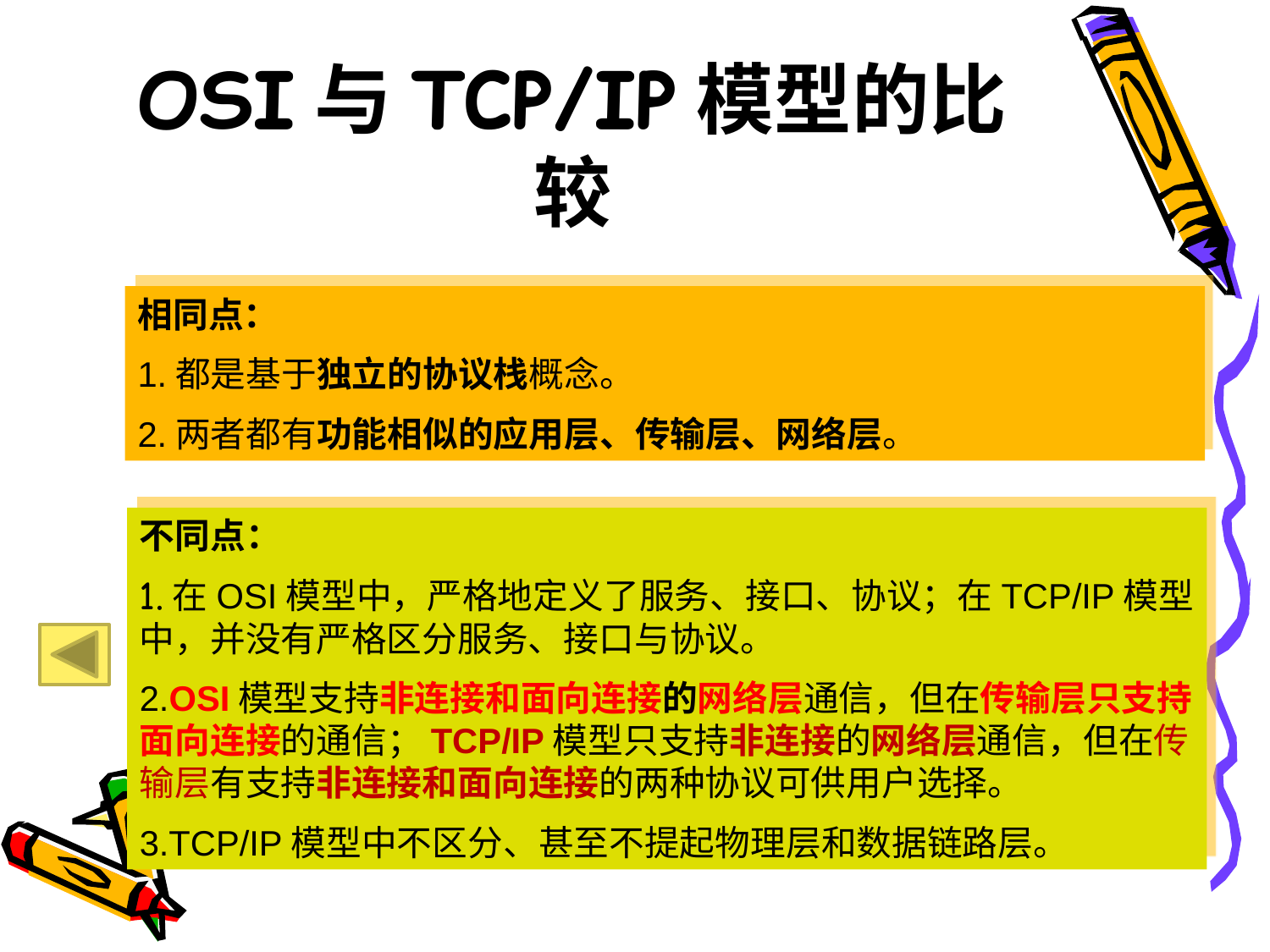

# OSI与TCP/IP模型的比较
相同点：
1.都是基于独立的协议栈概念。
2.两者都有功能相似的应用层、传输层、网络层。
不同点：
1.在OSI模型中，严格地定义了服务、接口、协议；在TCP/IP模型中，并没有严格区分服务、接口与协议。
2.OSI模型支持非连接和面向连接的网络层通信，但在传输层只支持面向连接的通信；TCP/IP模型只支持非连接的网络层通信，但在传输层有支持非连接和面向连接的两种协议可供用户选择。
3.TCP/IP模型中不区分、甚至不提起物理层和数据链路层。